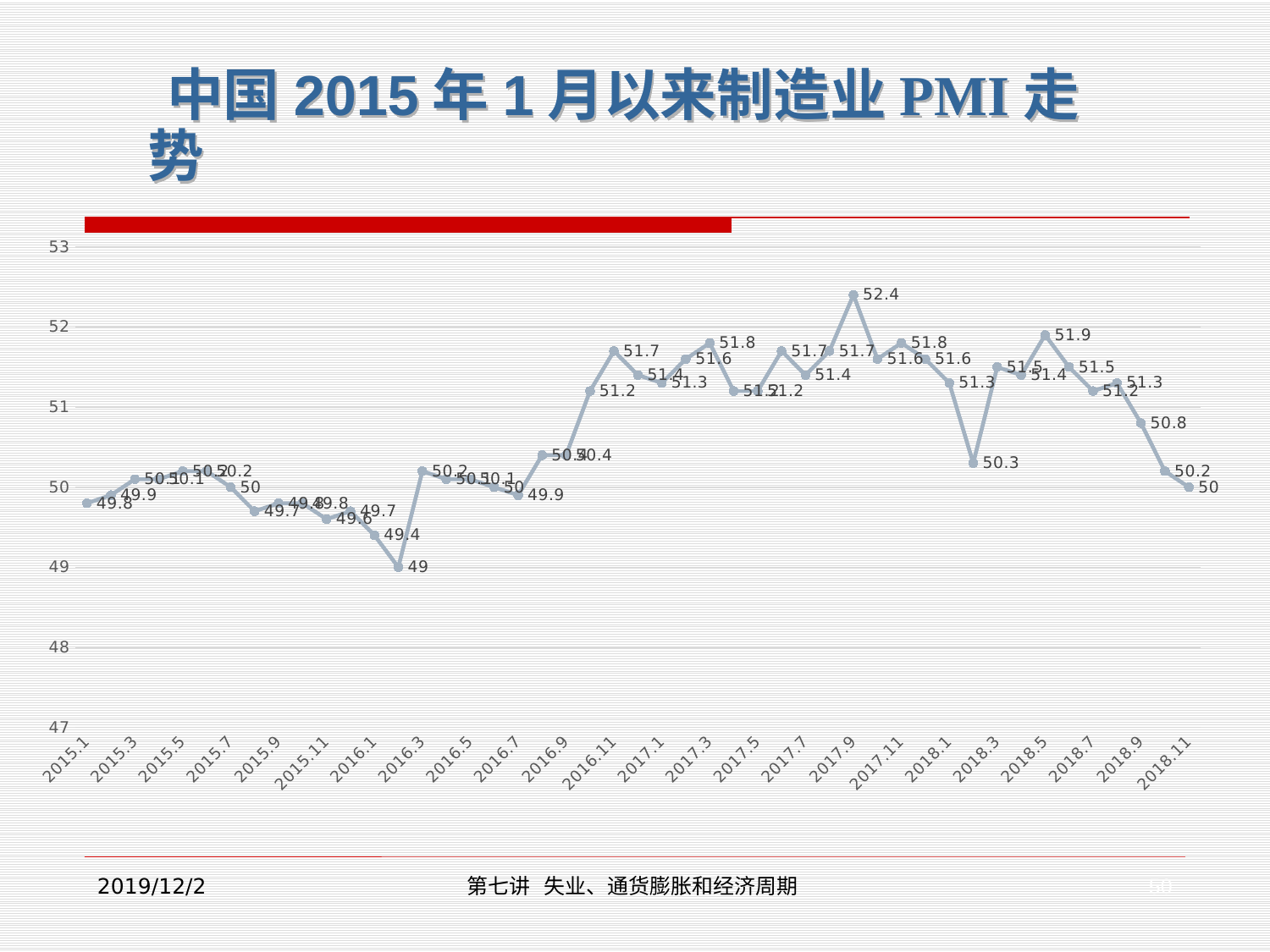

中国2015年1月以来制造业PMI走势

### Chart

| Category |  |
|---|---|
| 2015.1 | 49.8 |
| 2015.2 | 49.9 |
| 2015.3 | 50.1 |
| 2015.4 | 50.1 |
| 2015.5 | 50.2 |
| 2015.6 | 50.2 |
| 2015.7 | 50.0 |
| 2015.8 | 49.7 |
| 2015.9 | 49.8 |
| 2015.10 | 49.8 |
| 2015.11 | 49.6 |
| 2015.12 | 49.7 |
| 2016.1 | 49.4 |
| 2016.2 | 49.0 |
| 2016.3 | 50.2 |
| 2016.4 | 50.1 |
| 2016.5 | 50.1 |
| 2016.6 | 50.0 |
| 2016.7 | 49.9 |
| 2016.8 | 50.4 |
| 2016.9 | 50.4 |
| 2016.10 | 51.2 |
| 2016.11 | 51.7 |
| 2016.12 | 51.4 |
| 2017.1 | 51.3 |
| 2017.2 | 51.6 |
| 2017.3 | 51.8 |
| 2017.4 | 51.2 |
| 2017.5 | 51.2 |
| 2017.6 | 51.7 |
| 2017.7 | 51.4 |
| 2017.8 | 51.7 |
| 2017.9 | 52.4 |
| 2017.10 | 51.6 |
| 2017.11 | 51.8 |
| 2017.12 | 51.6 |
| 2018.1 | 51.3 |
| 2018.2 | 50.3 |
| 2018.3 | 51.5 |
| 2018.4 | 51.4 |
| 2018.5 | 51.9 |
| 2018.6 | 51.5 |
| 2018.7 | 51.2 |
| 2018.8 | 51.3 |
| 2018.9 | 50.8 |
| 2018.10 | 50.2 |
| 2018.11 | 50.0 |
50
2019/12/2
第七讲   失业、通货膨胀和经济周期